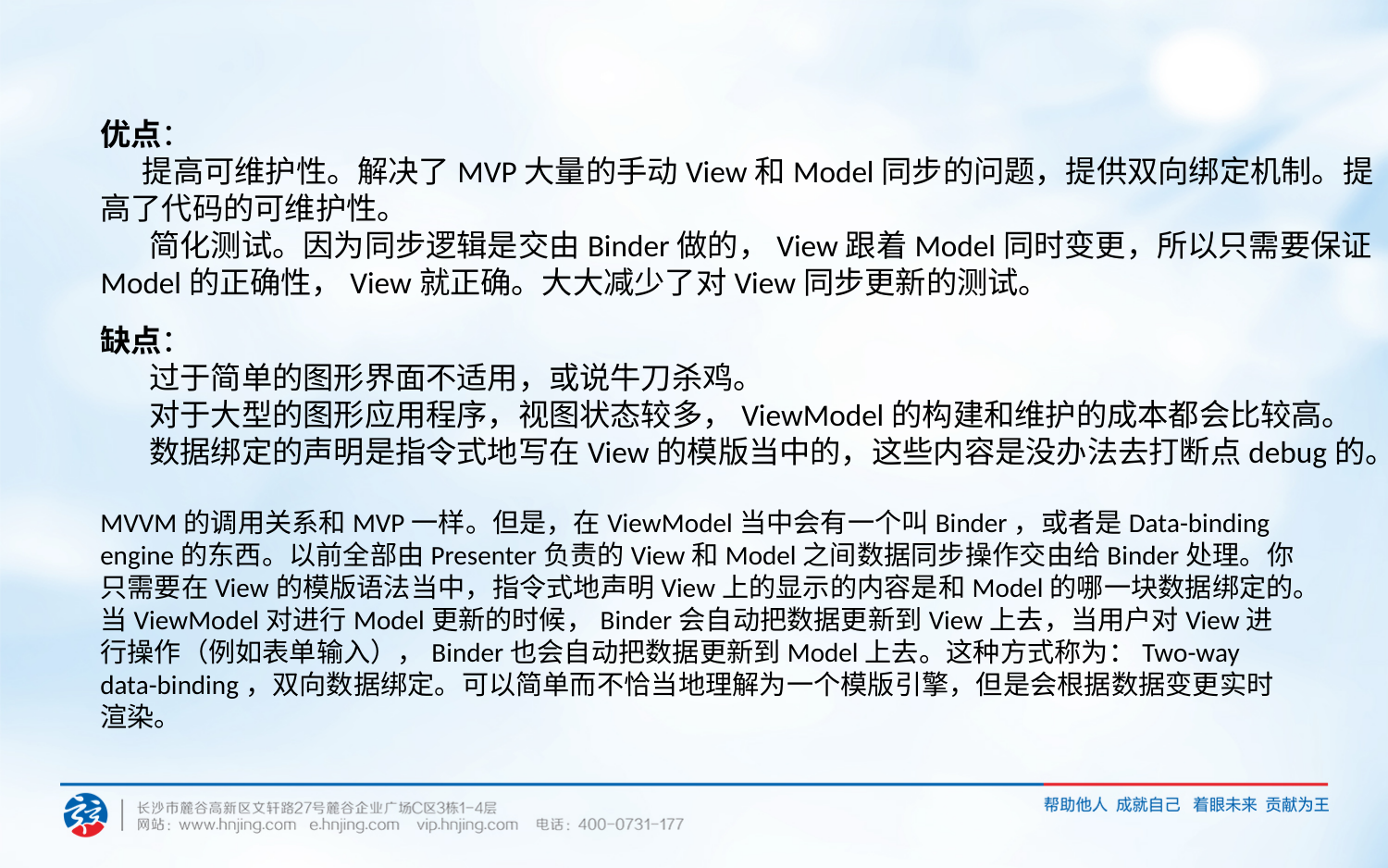

优点：
     提高可维护性。解决了MVP大量的手动View和Model同步的问题，提供双向绑定机制。提高了代码的可维护性。
      简化测试。因为同步逻辑是交由Binder做的，View跟着Model同时变更，所以只需要保证Model的正确性，View就正确。大大减少了对View同步更新的测试。

缺点：
      过于简单的图形界面不适用，或说牛刀杀鸡。
      对于大型的图形应用程序，视图状态较多，ViewModel的构建和维护的成本都会比较高。
      数据绑定的声明是指令式地写在View的模版当中的，这些内容是没办法去打断点debug的。

MVVM的调用关系和MVP一样。但是，在ViewModel当中会有一个叫Binder，或者是Data-binding engine的东西。以前全部由Presenter负责的View和Model之间数据同步操作交由给Binder处理。你只需要在View的模版语法当中，指令式地声明View上的显示的内容是和Model的哪一块数据绑定的。当ViewModel对进行Model更新的时候，Binder会自动把数据更新到View上去，当用户对View进行操作（例如表单输入），Binder也会自动把数据更新到Model上去。这种方式称为：Two-way data-binding，双向数据绑定。可以简单而不恰当地理解为一个模版引擎，但是会根据数据变更实时渲染。